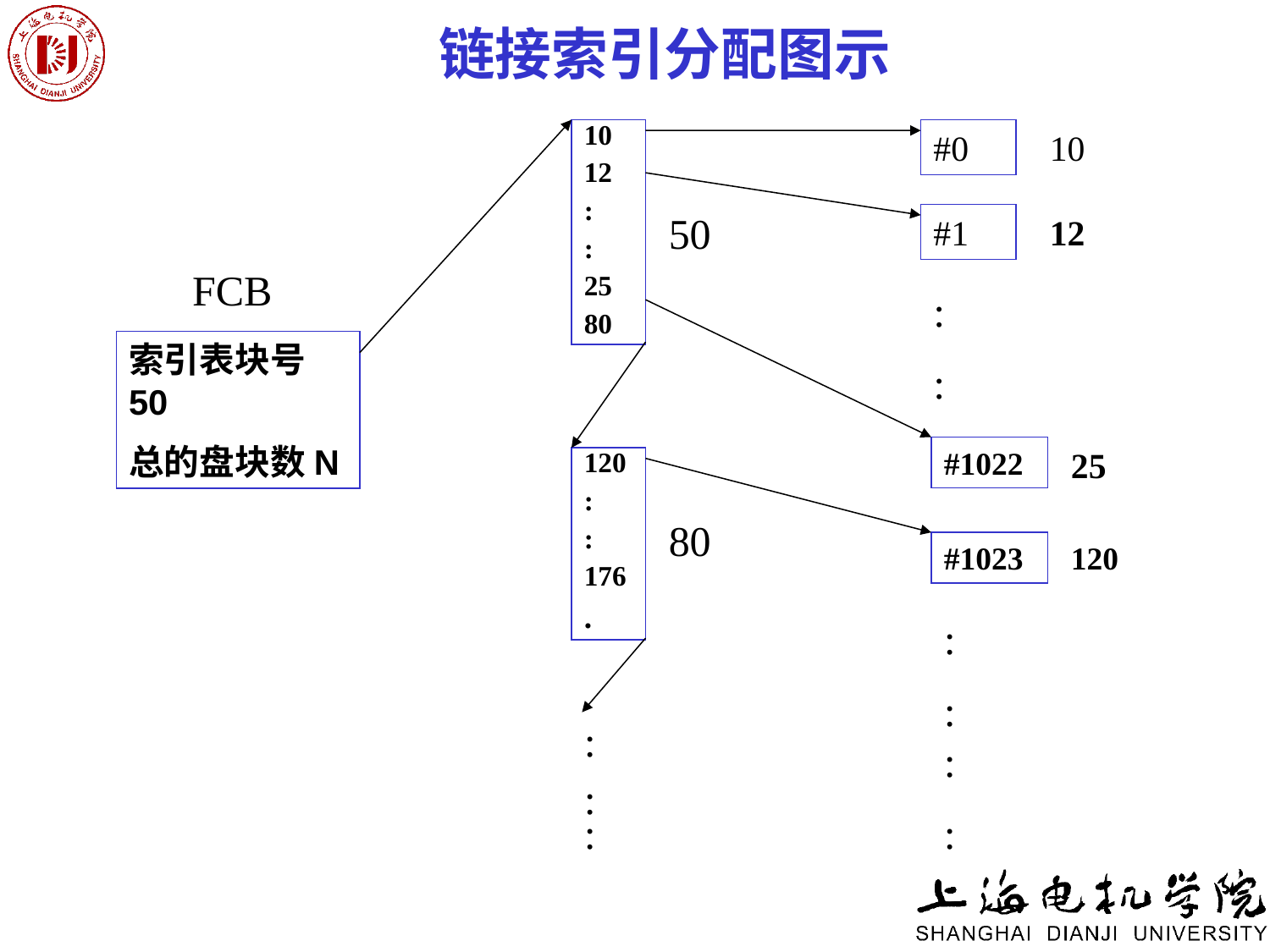

#
链接索引分配图示

10
12
:
:
25
80
#0
10

#1
12
FCB
:
:

索引表块号50
总的盘块数N

#1022
25
120
:
:
176
.

#1023
120
:
:
:
:

:
:
:
50
80